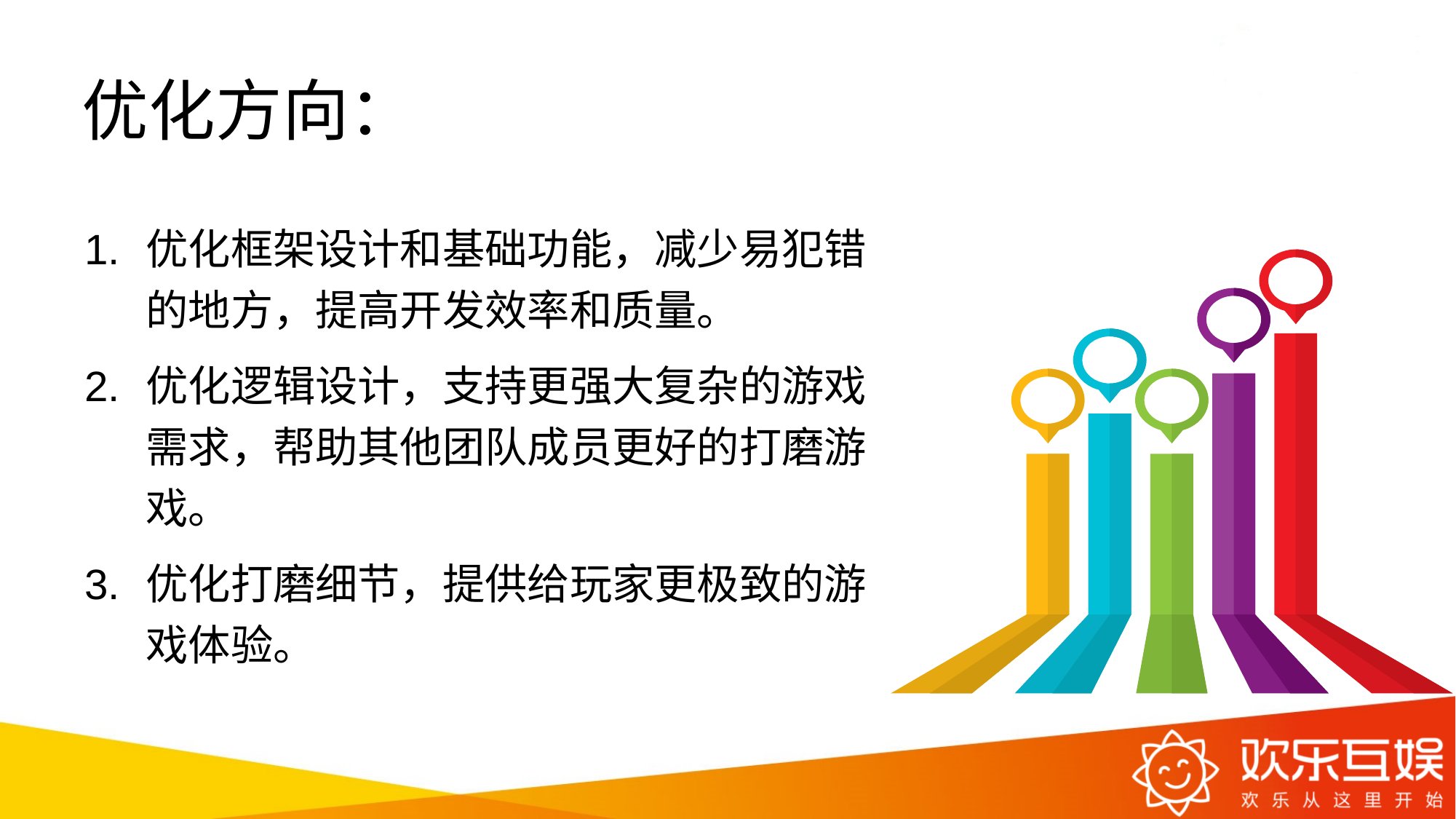

# 优化方向：
优化框架设计和基础功能，减少易犯错的地方，提高开发效率和质量。
优化逻辑设计，支持更强大复杂的游戏需求，帮助其他团队成员更好的打磨游戏。
优化打磨细节，提供给玩家更极致的游戏体验。